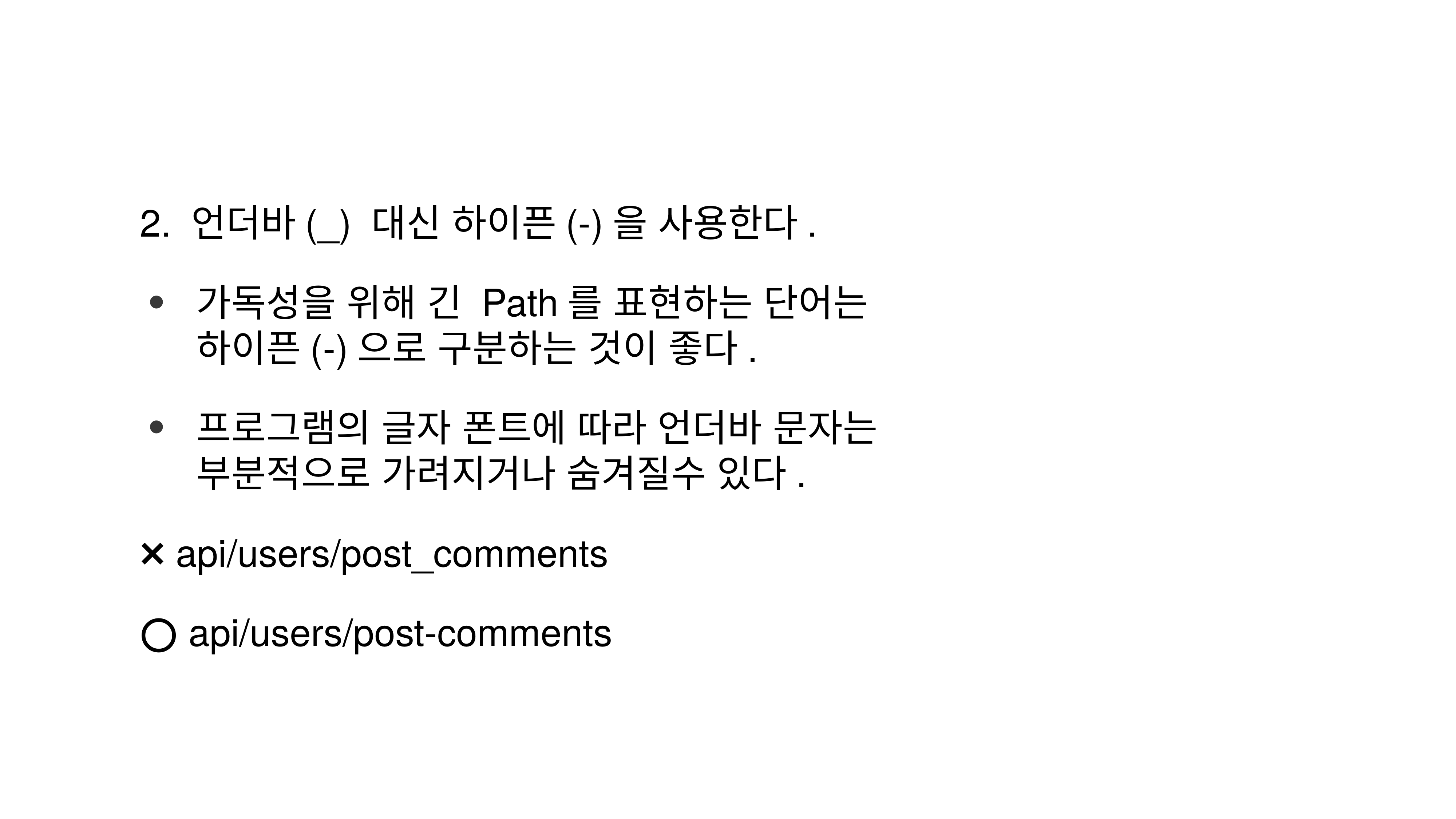

2. 언더바(_) 대신 하이픈(-)을 사용한다.
가독성을 위해 긴 Path를 표현하는 단어는
하이픈(-)으로 구분하는 것이 좋다.
프로그램의 글자 폰트에 따라 언더바 문자는
부분적으로 가려지거나 숨겨질수 있다.
❌ api/users/post_comments
⭕ api/users/post-comments